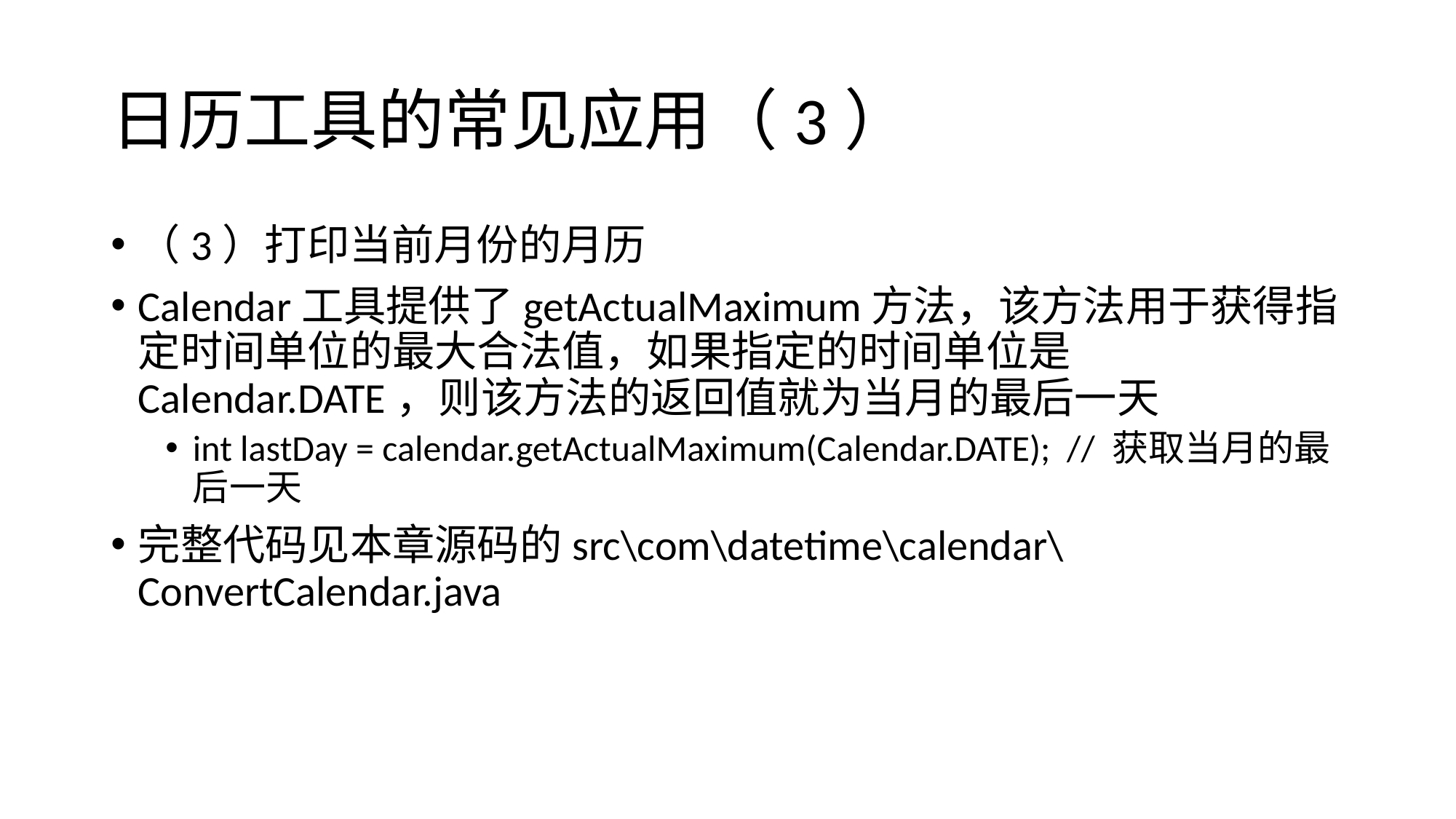

# 日历工具的常见应用（3）
（3）打印当前月份的月历
Calendar工具提供了getActualMaximum方法，该方法用于获得指定时间单位的最大合法值，如果指定的时间单位是Calendar.DATE，则该方法的返回值就为当月的最后一天
int lastDay = calendar.getActualMaximum(Calendar.DATE);  // 获取当月的最后一天
完整代码见本章源码的src\com\datetime\calendar\ConvertCalendar.java